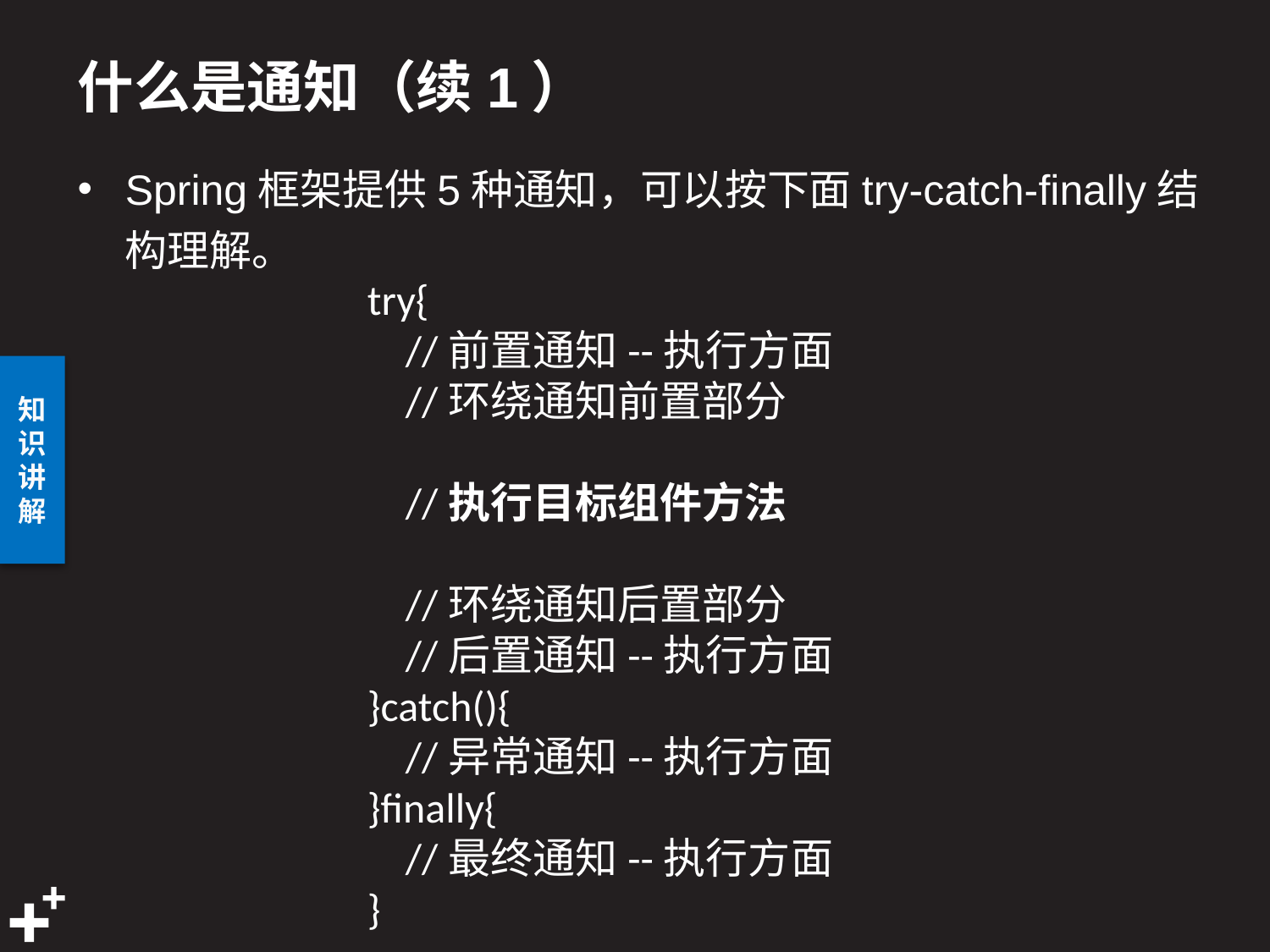

# 什么是通知（续1）
Spring框架提供5种通知，可以按下面try-catch-finally结构理解。
try{
    //前置通知--执行方面
    //环绕通知前置部分

    //执行目标组件方法

    //环绕通知后置部分
    //后置通知--执行方面
}catch(){
    //异常通知--执行方面
}finally{
    //最终通知--执行方面
}